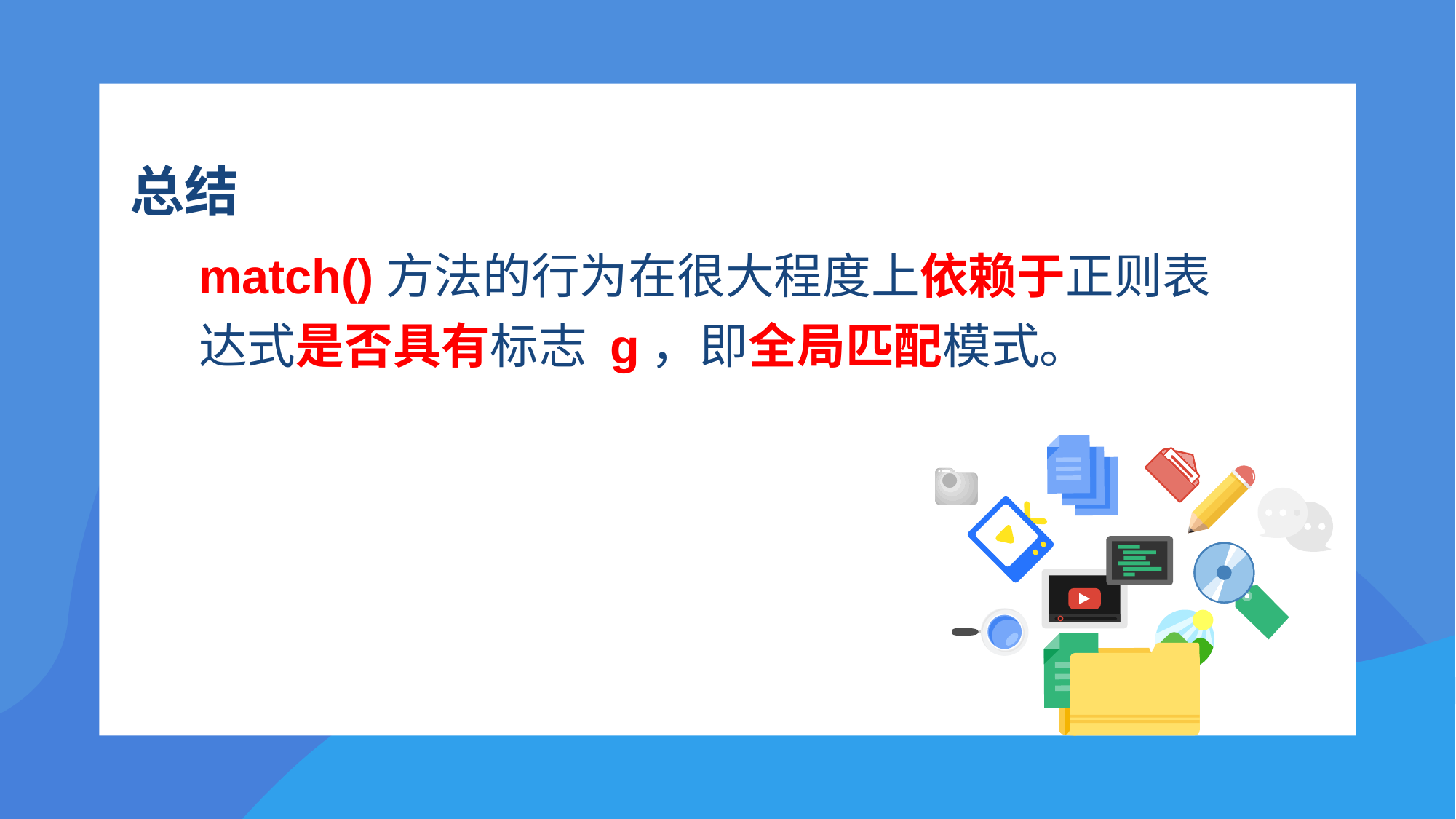

# 总结
match()方法的行为在很大程度上依赖于正则表达式是否具有标志 g，即全局匹配模式。